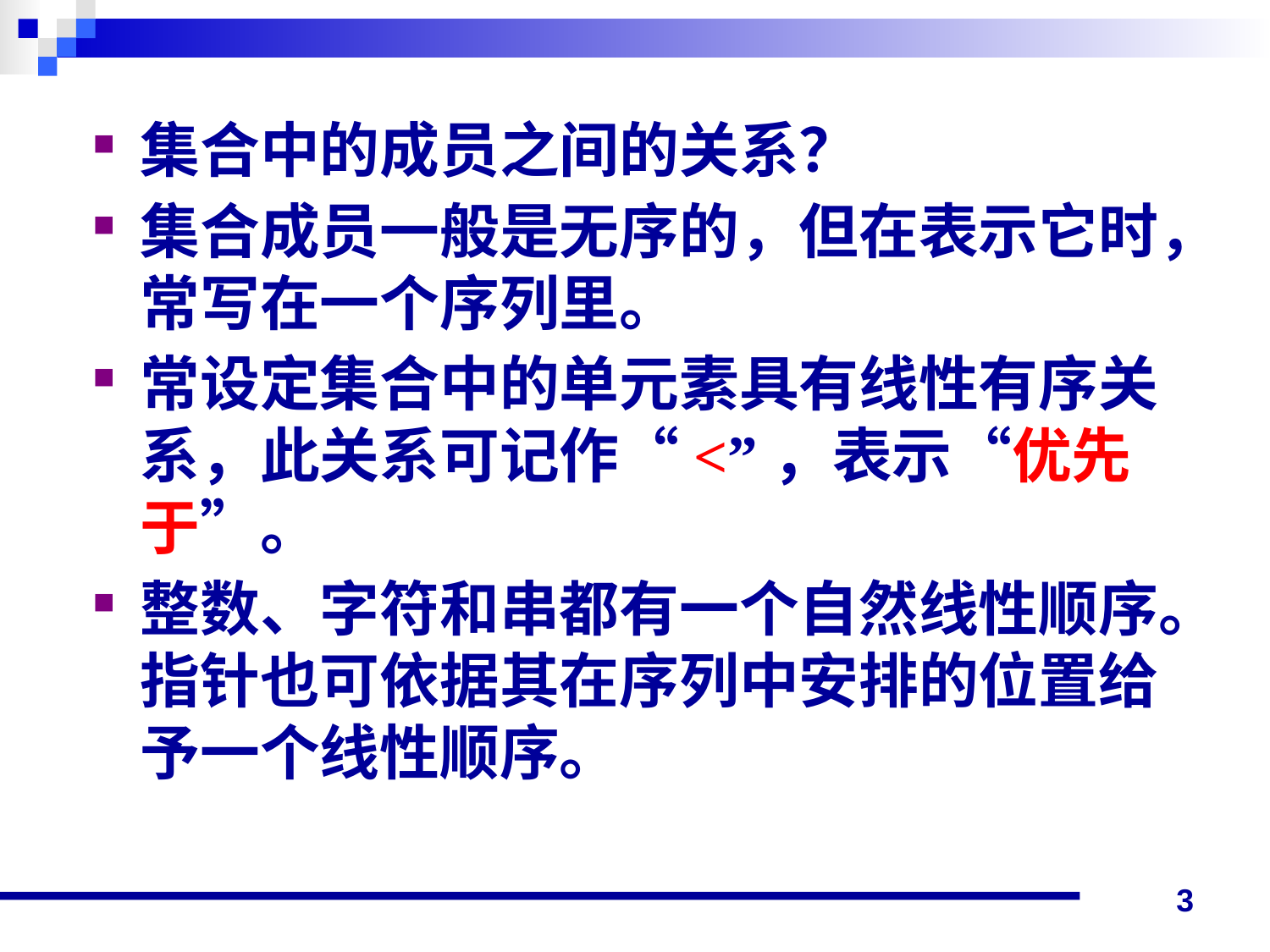

集合中的成员之间的关系？
集合成员一般是无序的，但在表示它时，常写在一个序列里。
常设定集合中的单元素具有线性有序关系，此关系可记作“<”，表示“优先于”。
整数、字符和串都有一个自然线性顺序。指针也可依据其在序列中安排的位置给予一个线性顺序。

3